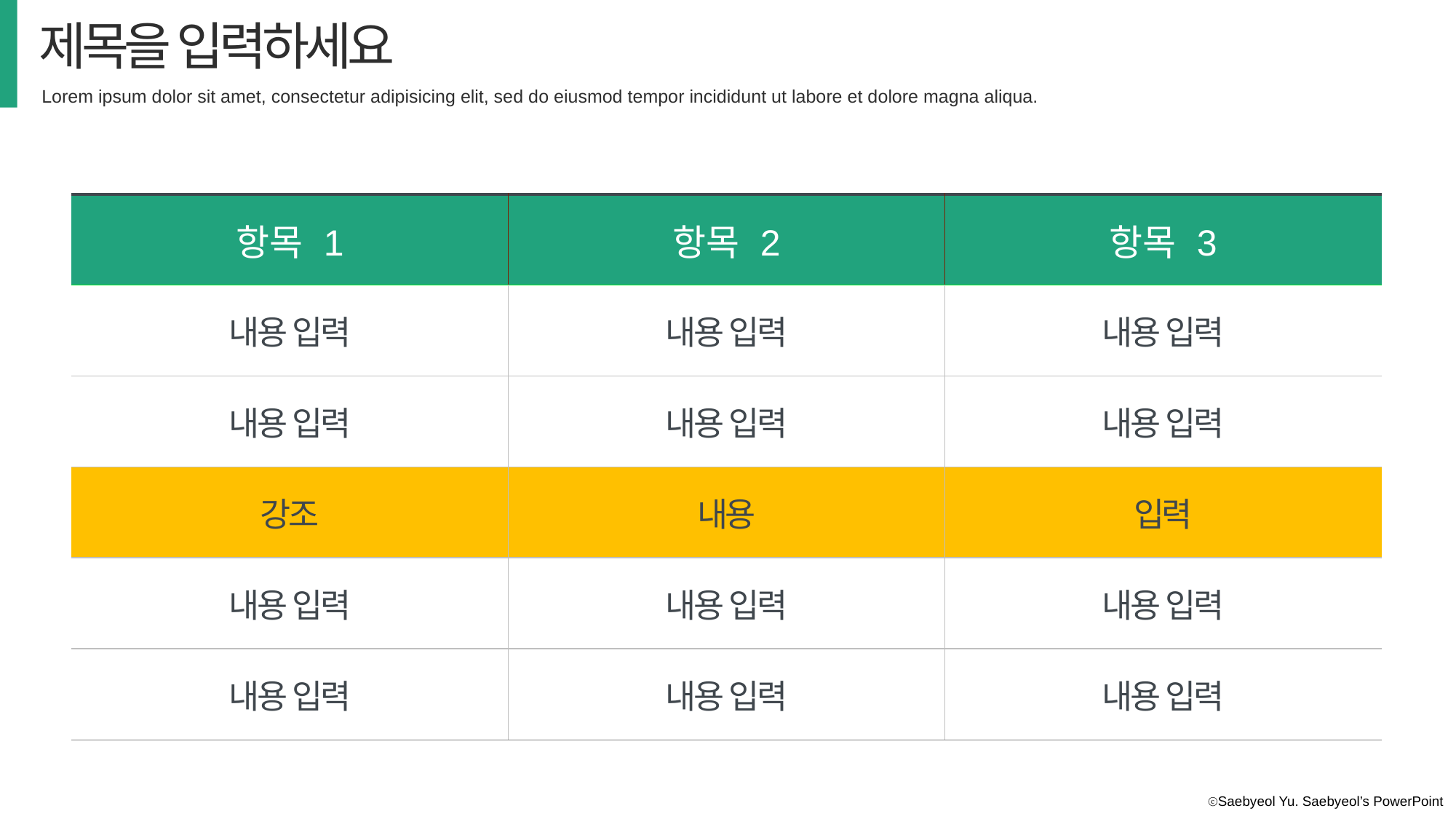

제목을 입력하세요
Lorem ipsum dolor sit amet, consectetur adipisicing elit, sed do eiusmod tempor incididunt ut labore et dolore magna aliqua.
| 항목 1 | 항목 2 | 항목 3 |
| --- | --- | --- |
| 내용 입력 | 내용 입력 | 내용 입력 |
| 내용 입력 | 내용 입력 | 내용 입력 |
| 강조 | 내용 | 입력 |
| 내용 입력 | 내용 입력 | 내용 입력 |
| 내용 입력 | 내용 입력 | 내용 입력 |
|  |
| --- |